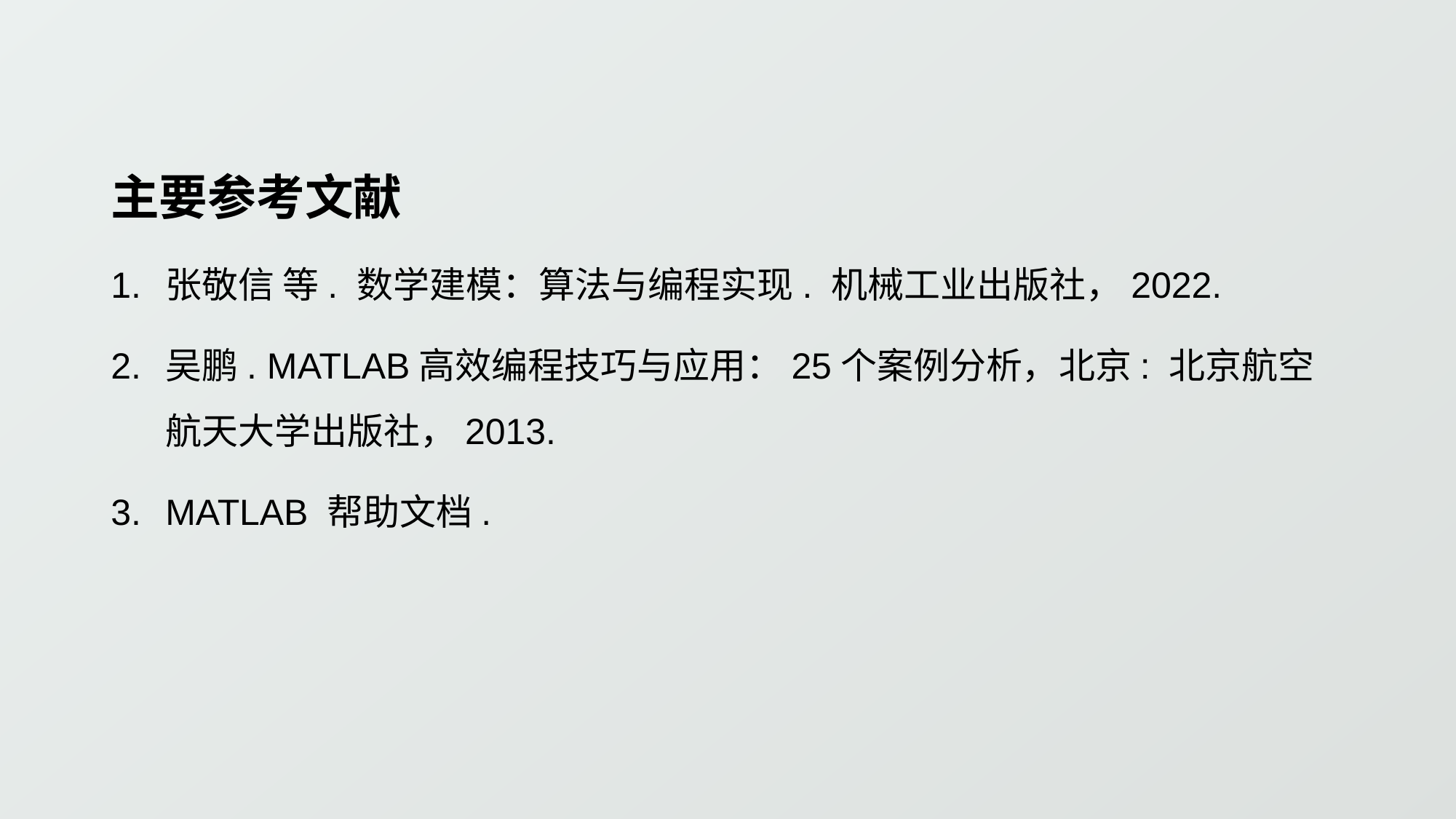

主要参考文献
张敬信 等. 数学建模：算法与编程实现. 机械工业出版社，2022.
吴鹏. MATLAB高效编程技巧与应用：25个案例分析，北京: 北京航空航天大学出版社，2013.
MATLAB 帮助文档.